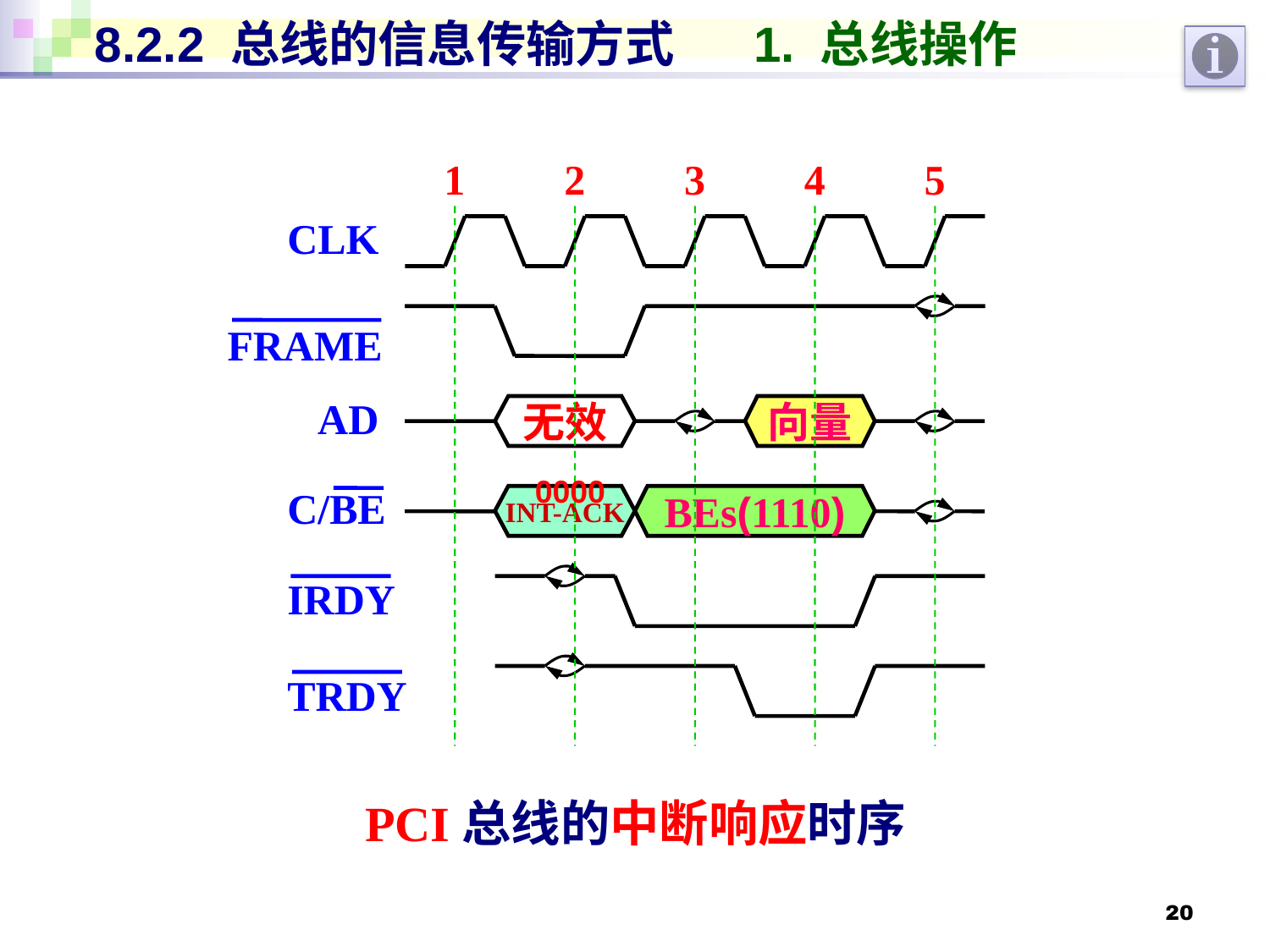

# 8.2.2 总线的信息传输方式      1. 总线操作

1
2
3
4
5
CLK

FRAME

AD
无效
向量

0000
C/BE
INT-ACK
BEs(1110)

IRDY

TRDY

PCI总线的中断响应时序
20